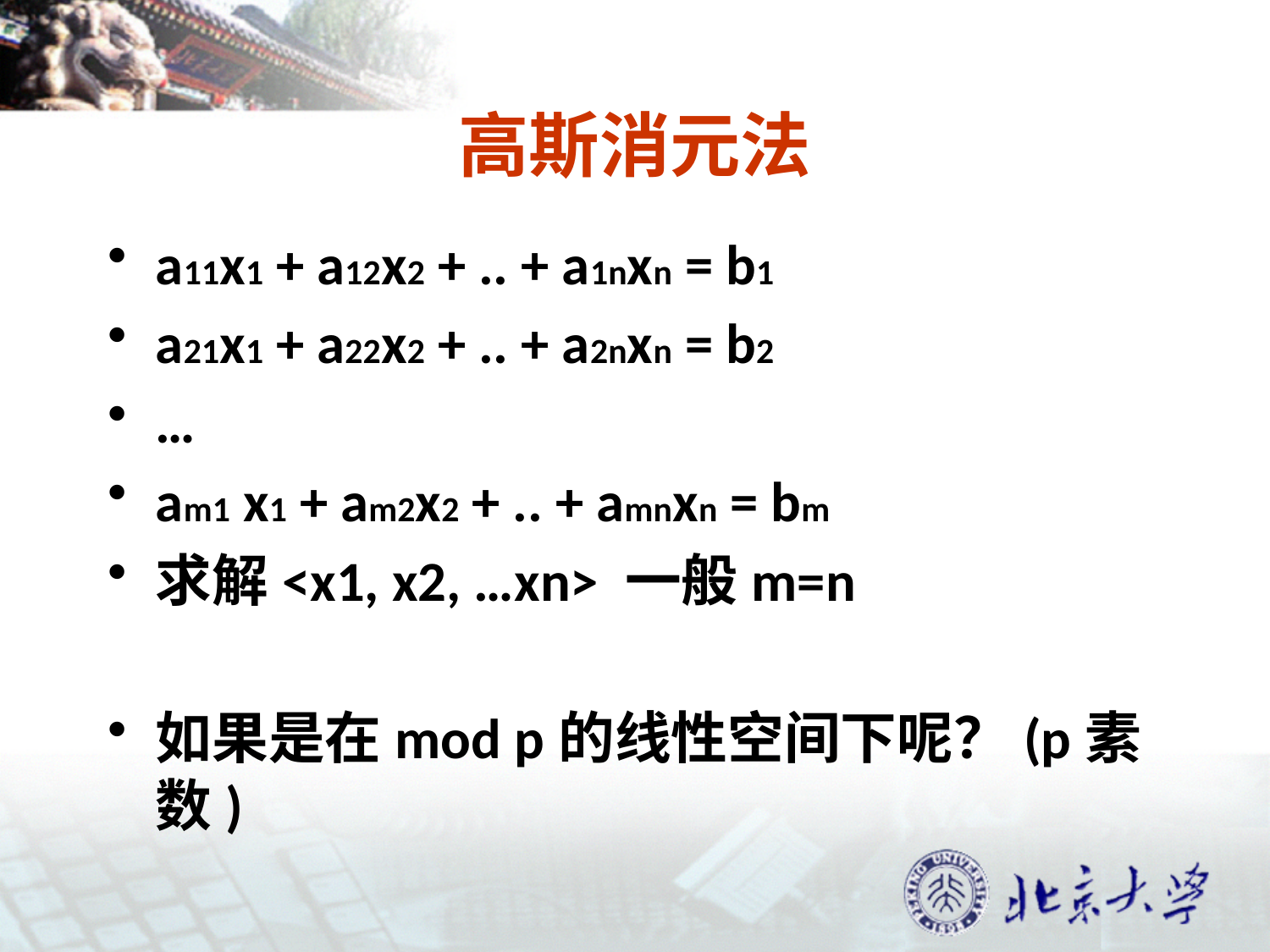

# 高斯消元法
a11x1 + a12x2 + .. + a1nxn = b1
a21x1 + a22x2 + .. + a2nxn = b2
…
am1 x1 + am2x2 + .. + amnxn = bm
求解<x1, x2, …xn> 一般m=n

如果是在mod p的线性空间下呢？(p素数)